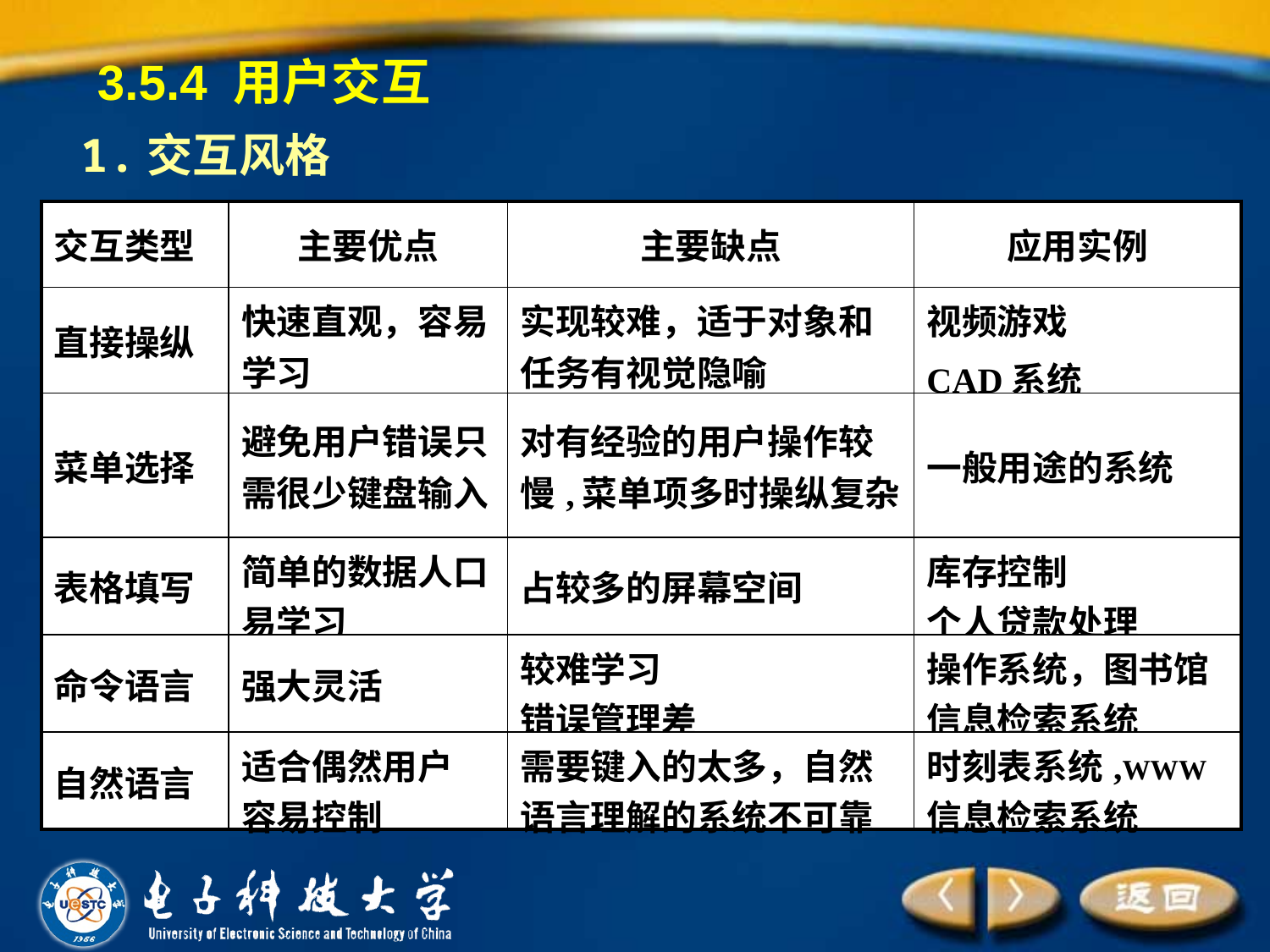

3.5.4 用户交互
  1.交互风格
| 交互类型 | 主要优点 | 主要缺点 | 应用实例 |
| --- | --- | --- | --- |
| 直接操纵 | 快速直观，容易学习 | 实现较难，适于对象和任务有视觉隐喻 | 视频游戏 CAD系统 |
| 菜单选择 | 避免用户错误只需很少键盘输入 | 对有经验的用户操作较慢,菜单项多时操纵复杂 | 一般用途的系统 |
| 表格填写 | 简单的数据人口 易学习 | 占较多的屏幕空间 | 库存控制 个人贷款处理 |
| 命令语言 | 强大灵活 | 较难学习 错误管理差 | 操作系统，图书馆信息检索系统 |
| 自然语言 | 适合偶然用户 容易控制 | 需要键入的太多，自然语言理解的系统不可靠 | 时刻表系统,WWW信息检索系统 |